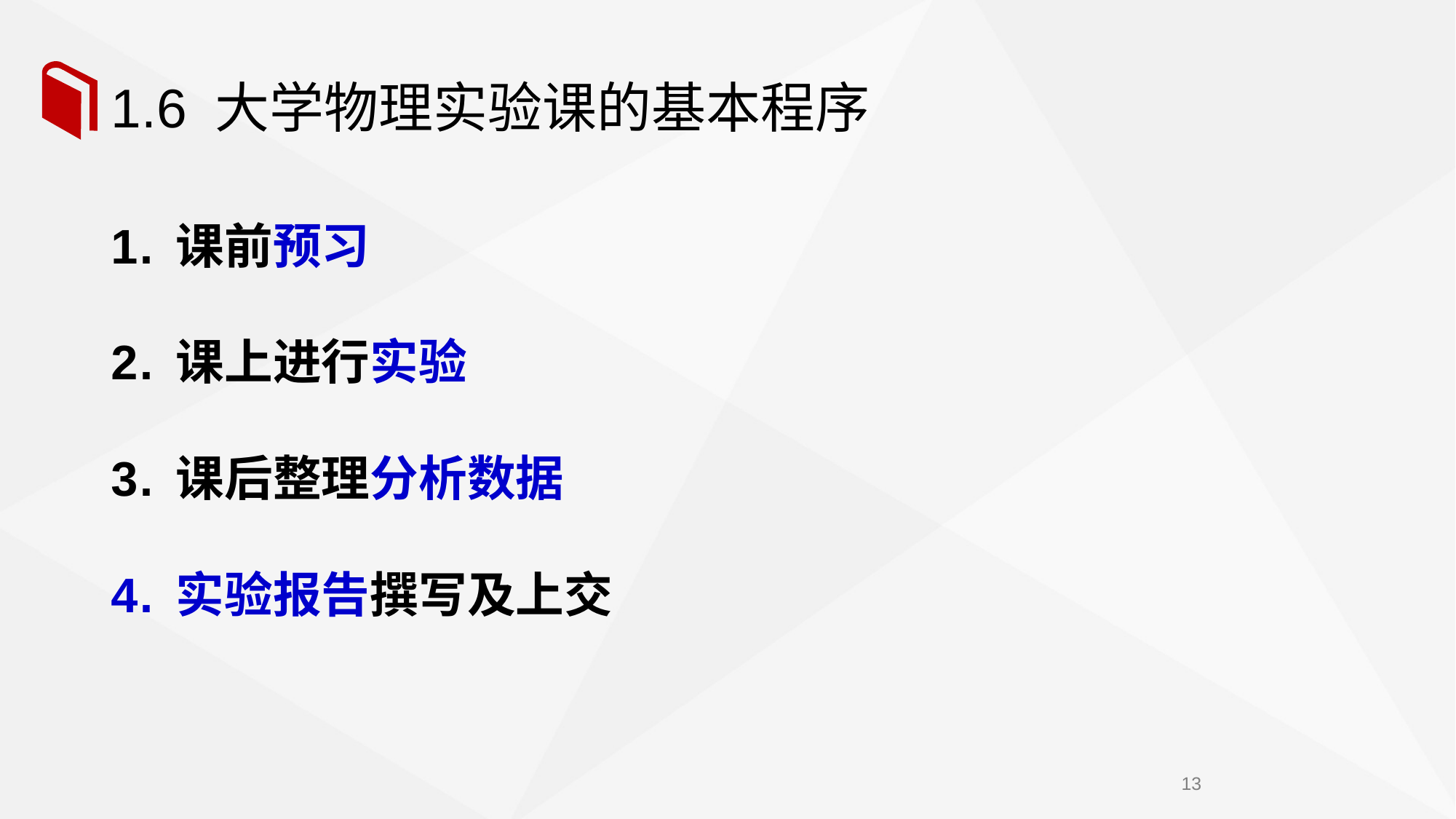

# 1.6 大学物理实验课的基本程序
课前预习
课上进行实验
课后整理分析数据
实验报告撰写及上交
13